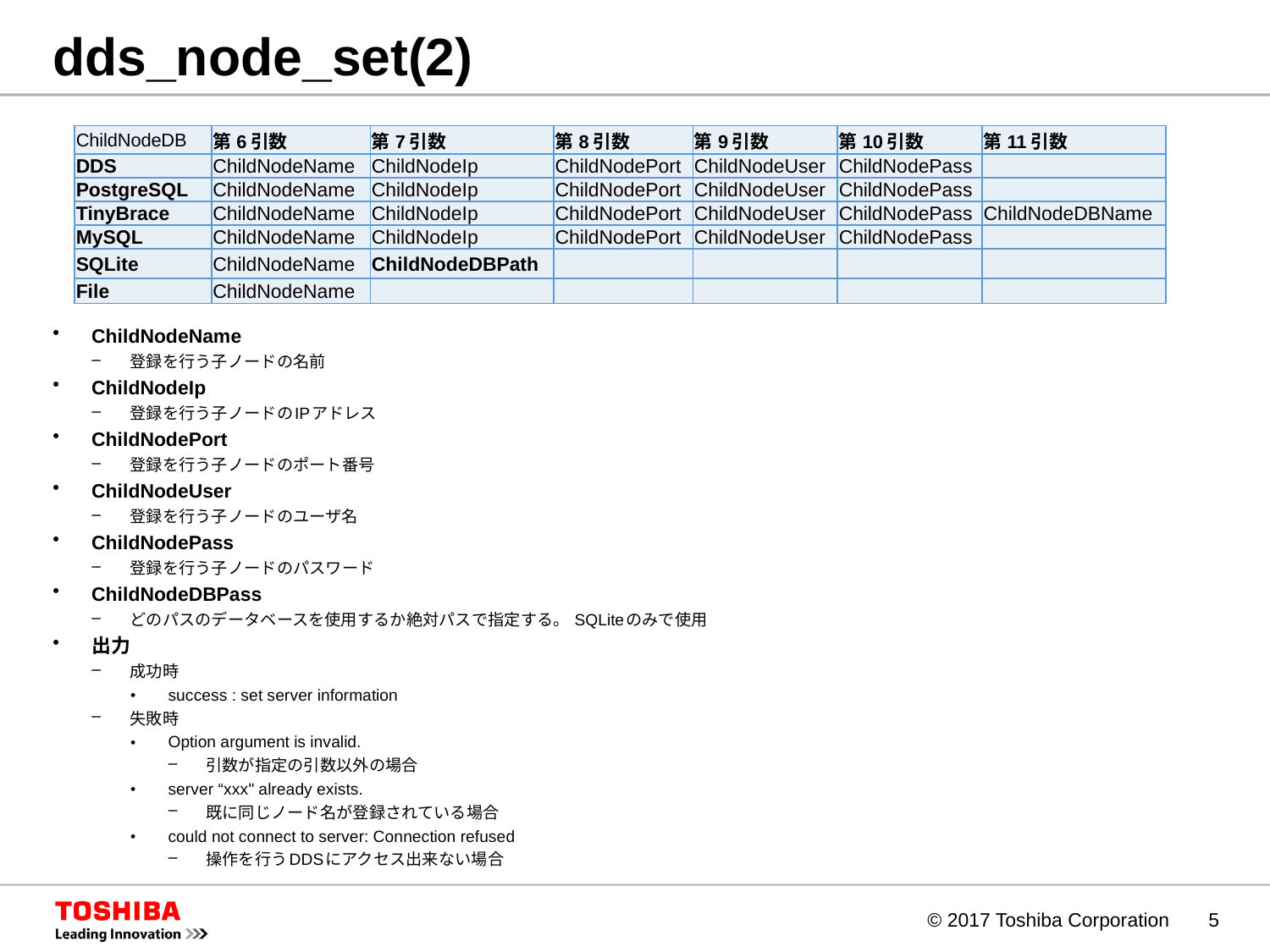

# dds_node_set(2)
| ChildNodeDB | 第6引数 | 第7引数 | 第8引数 | 第9引数 | 第10引数 | 第11引数 |
| --- | --- | --- | --- | --- | --- | --- |
| DDS | ChildNodeName | ChildNodeIp | ChildNodePort | ChildNodeUser | ChildNodePass |  |
| PostgreSQL | ChildNodeName | ChildNodeIp | ChildNodePort | ChildNodeUser | ChildNodePass |  |
| TinyBrace | ChildNodeName | ChildNodeIp | ChildNodePort | ChildNodeUser | ChildNodePass | ChildNodeDBName |
| MySQL | ChildNodeName | ChildNodeIp | ChildNodePort | ChildNodeUser | ChildNodePass |  |
| SQLite | ChildNodeName | ChildNodeDBPath |  |  |  |  |
| File | ChildNodeName |  |  |  |  |  |

ChildNodeName
登録を行う子ノードの名前
ChildNodeIp
登録を行う子ノードのIPアドレス
ChildNodePort
登録を行う子ノードのポート番号
ChildNodeUser
登録を行う子ノードのユーザ名
ChildNodePass
登録を行う子ノードのパスワード
ChildNodeDBPass
どのパスのデータベースを使用するか絶対パスで指定する。 SQLiteのみで使用
出力
成功時
success : set server information
失敗時
Option argument is invalid.
引数が指定の引数以外の場合
server “xxx" already exists.
既に同じノード名が登録されている場合
could not connect to server: Connection refused
操作を行うDDSにアクセス出来ない場合